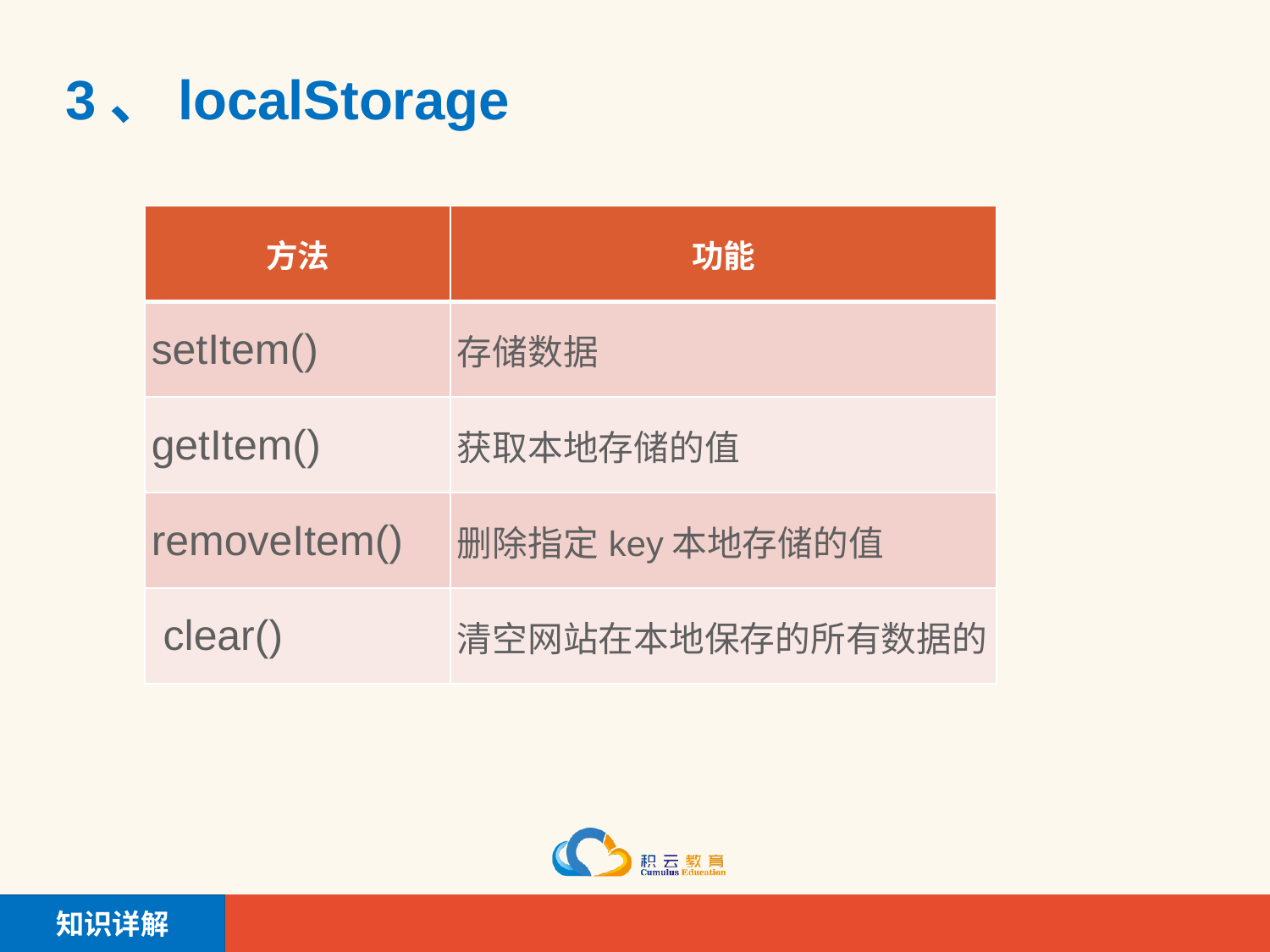

# 3、localStorage
| 方法 | 功能 |
| --- | --- |
| setItem() | 存储数据 |
| getItem() | 获取本地存储的值 |
| removeItem() | 删除指定key本地存储的值 |
| clear() | 清空网站在本地保存的所有数据的 |